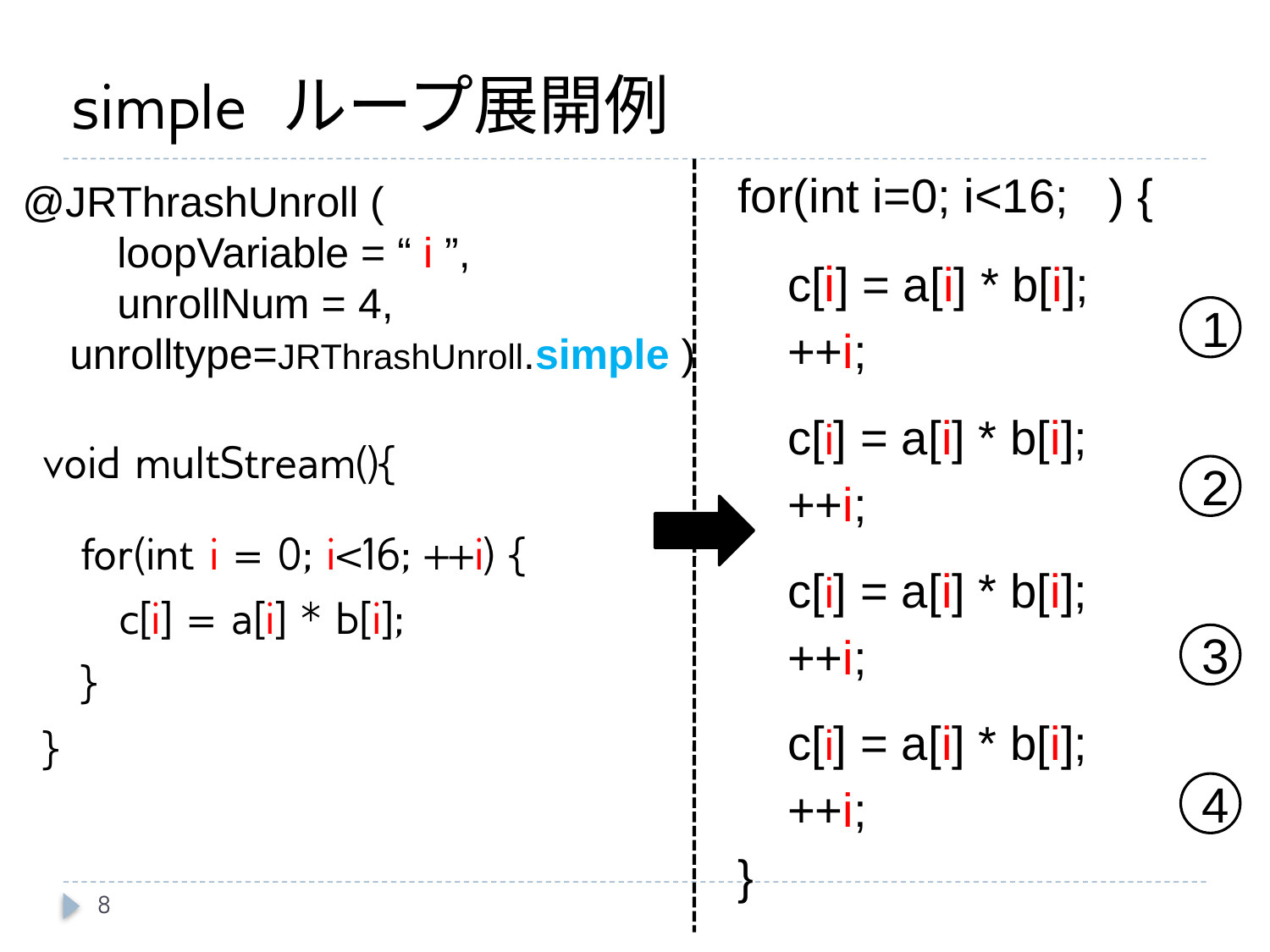

# simple ループ展開例
for(int i=0; i<16;   ) {

	c[i] = a[i] * b[i];
	++i;

	c[i] = a[i] * b[i];
	++i;

	c[i] = a[i] * b[i];
	++i;

	c[i] = a[i] * b[i];
	++i;
}
@JRThrashUnroll (
　　loopVariable = “ i ”,
　　unrollNum = 4,
    unrolltype=JRThrashUnroll.simple )

1
void multStream(){

for(int i = 0; i<16; ++i) {
	c[i] = a[i] * b[i];
}
}
2

3
4
8